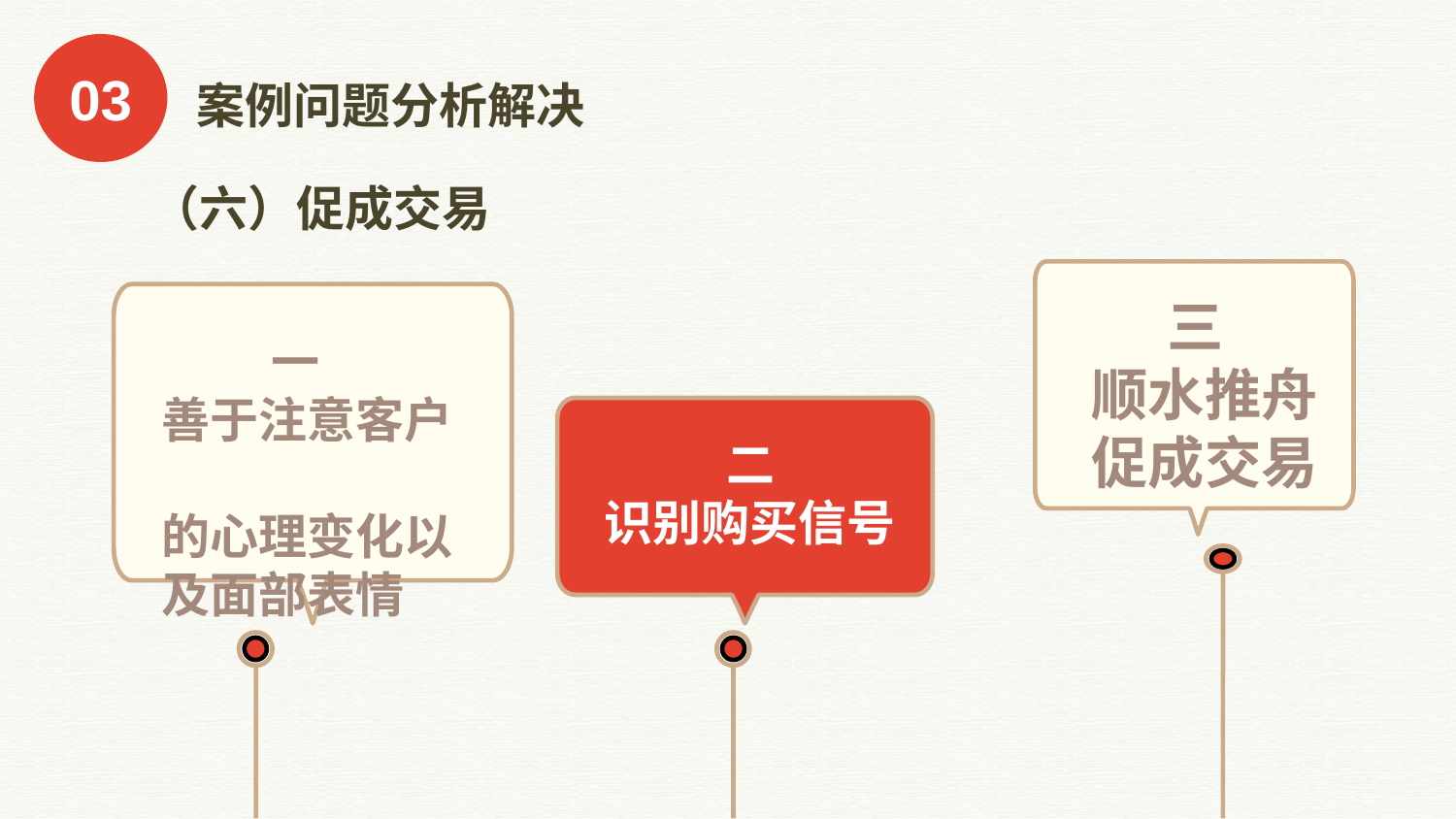

03
案例问题分析解决

（六）促成交易
三
    顺水推舟
    促成交易

一
  善于注意客户
  的心理变化以
  及面部表情
二
     识别购买信号